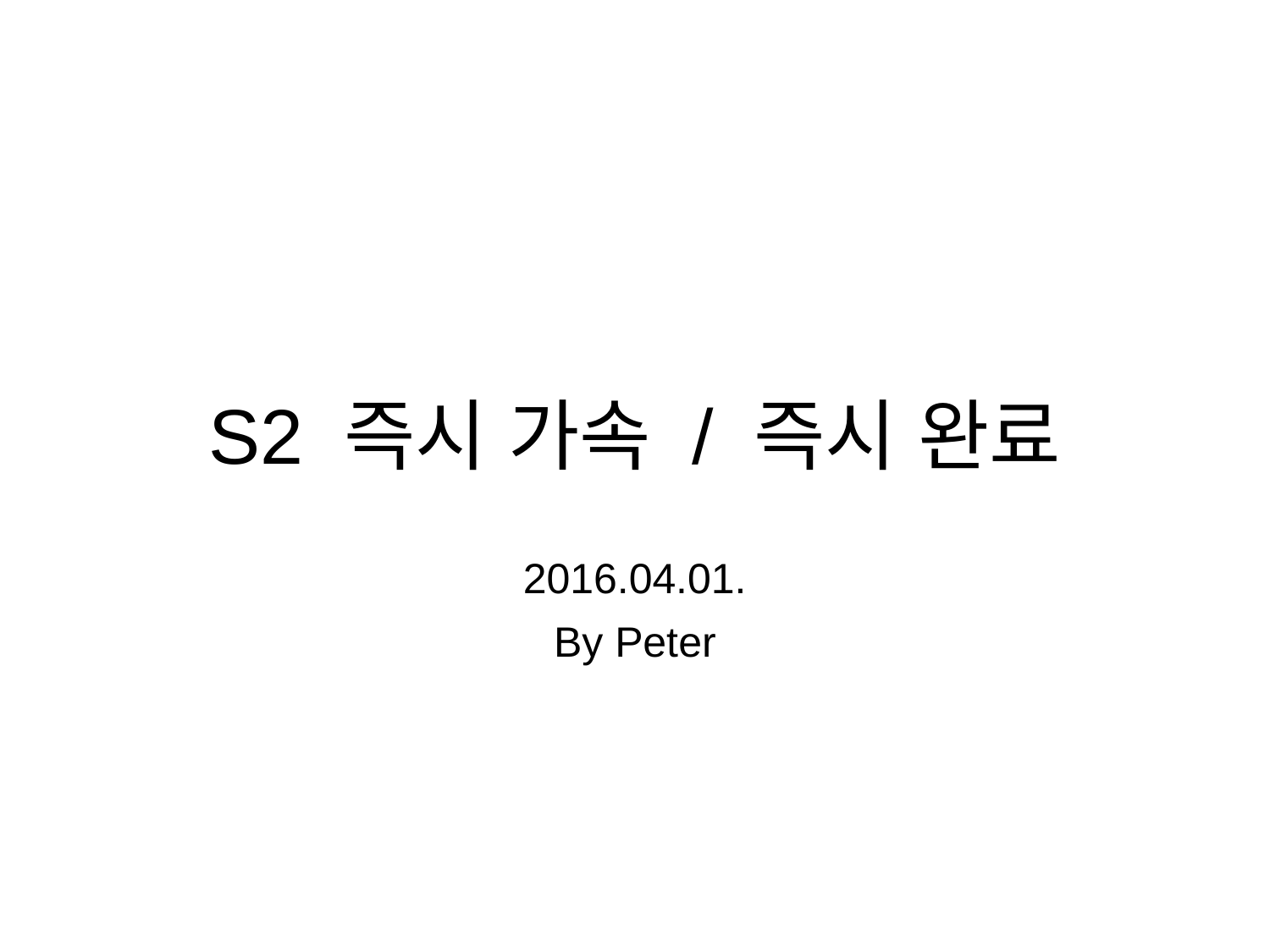

# S2 즉시 가속 / 즉시 완료

2016.04.01.
By Peter